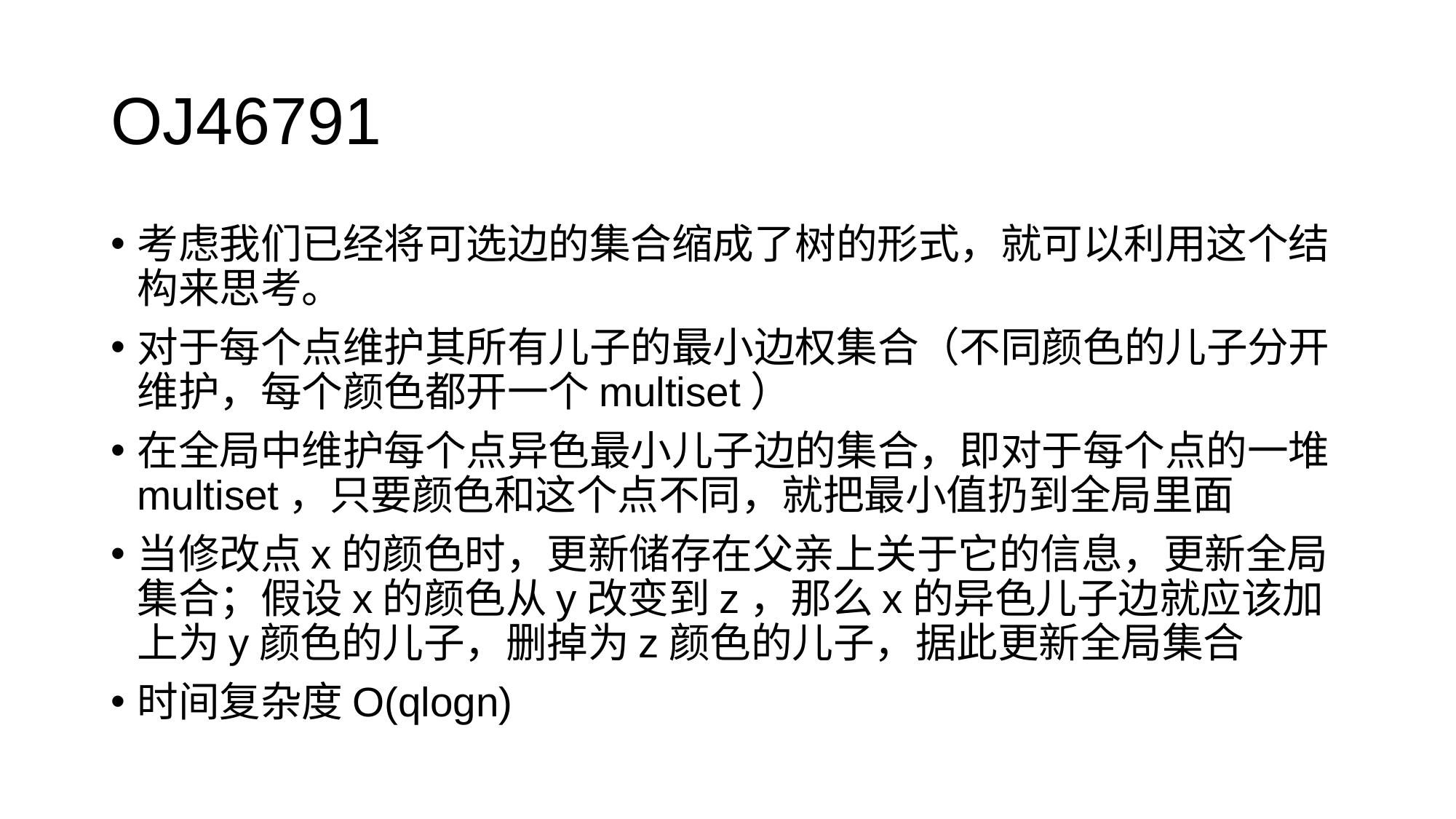

# OJ46791
考虑我们已经将可选边的集合缩成了树的形式，就可以利用这个结构来思考。
对于每个点维护其所有儿子的最小边权集合（不同颜色的儿子分开维护，每个颜色都开一个multiset）
在全局中维护每个点异色最小儿子边的集合，即对于每个点的一堆multiset，只要颜色和这个点不同，就把最小值扔到全局里面
当修改点x的颜色时，更新储存在父亲上关于它的信息，更新全局集合；假设x的颜色从y改变到z，那么x的异色儿子边就应该加上为y颜色的儿子，删掉为z颜色的儿子，据此更新全局集合
时间复杂度O(qlogn)